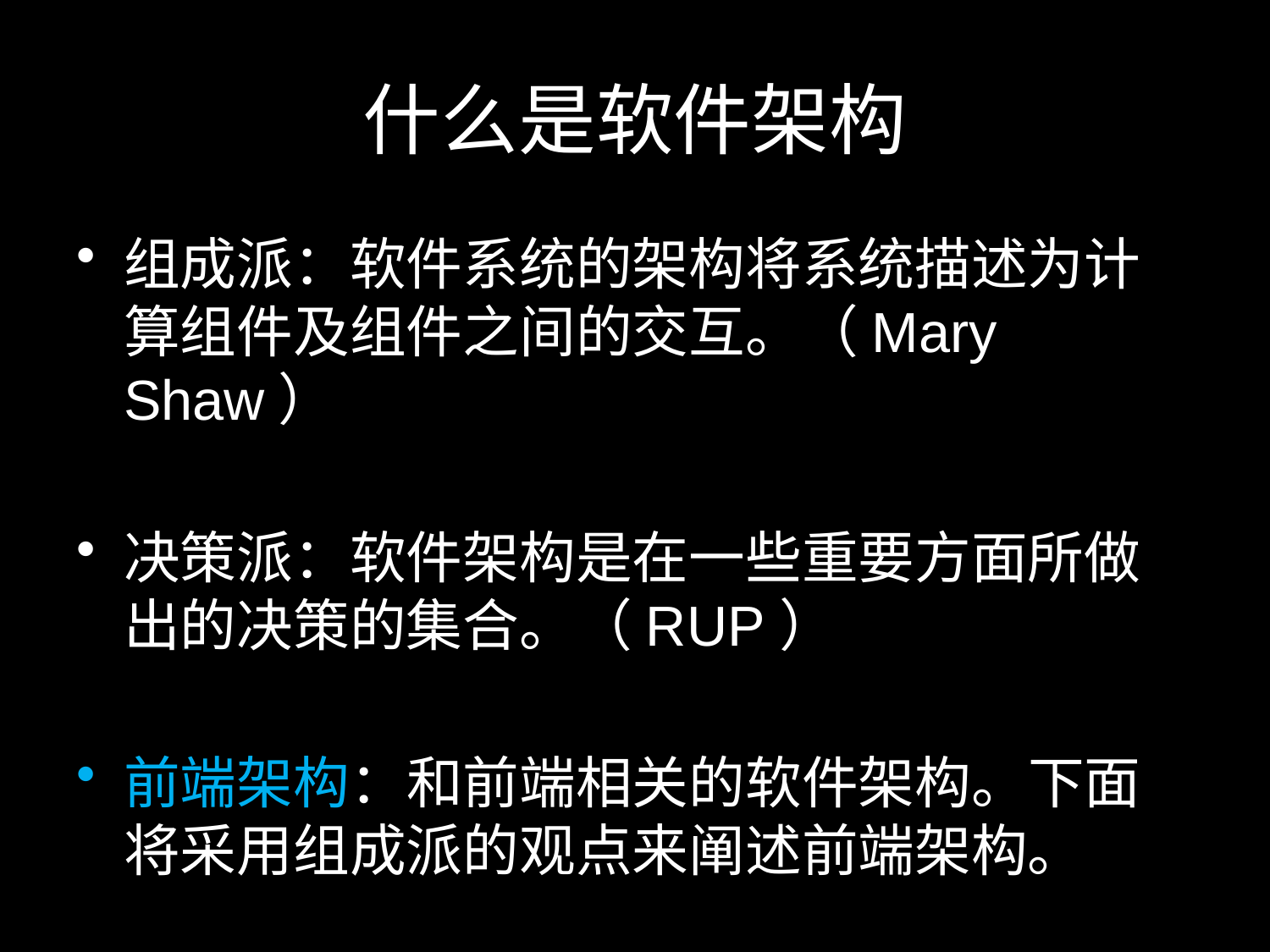

# 什么是软件架构
组成派：软件系统的架构将系统描述为计算组件及组件之间的交互。（Mary Shaw）

决策派：软件架构是在一些重要方面所做出的决策的集合。（RUP）

前端架构：和前端相关的软件架构。下面将采用组成派的观点来阐述前端架构。